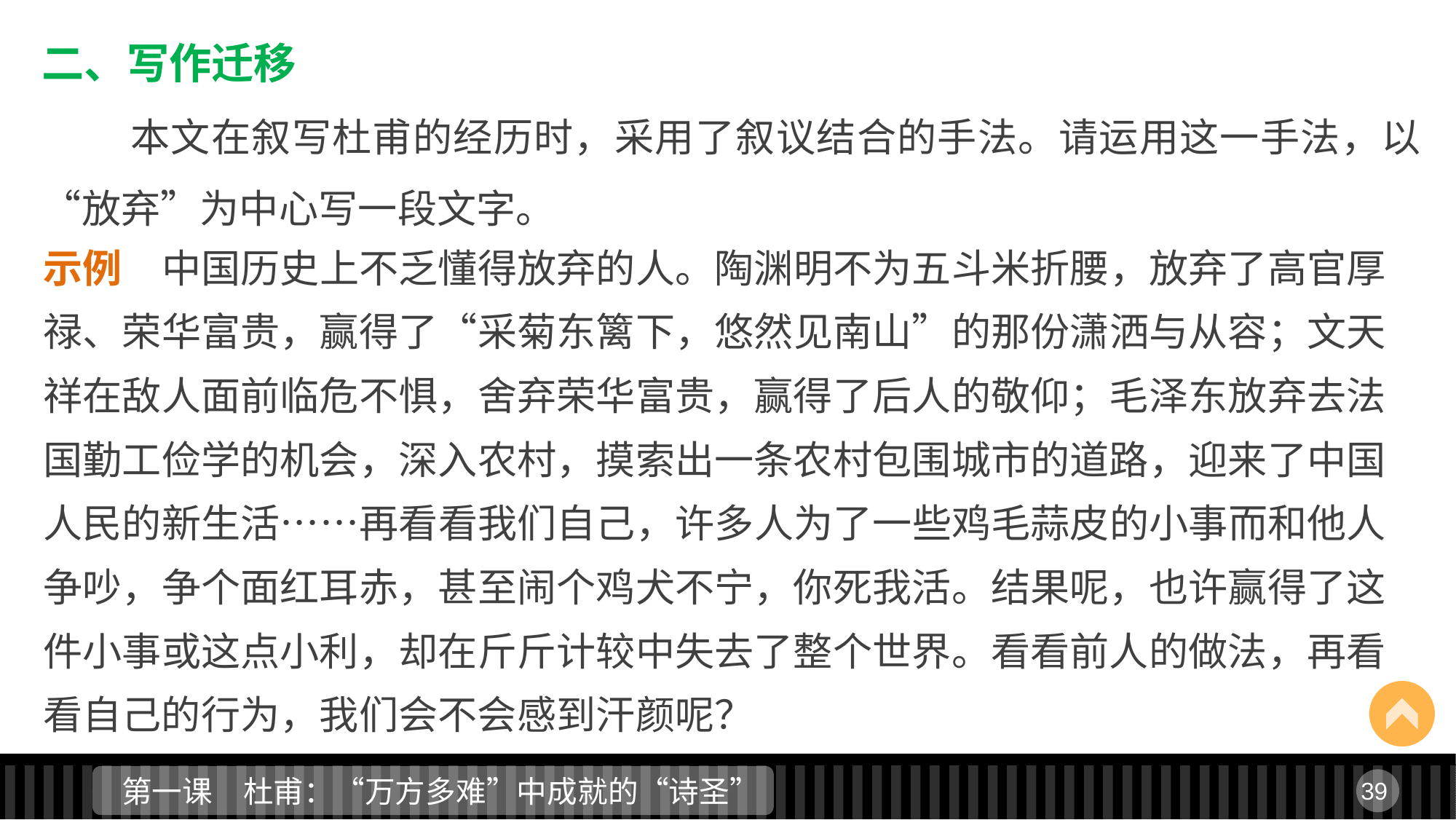

二、写作迁移
        本文在叙写杜甫的经历时，采用了叙议结合的手法。请运用这一手法，以“放弃”为中心写一段文字。
示例　中国历史上不乏懂得放弃的人。陶渊明不为五斗米折腰，放弃了高官厚禄、荣华富贵，赢得了“采菊东篱下，悠然见南山”的那份潇洒与从容；文天祥在敌人面前临危不惧，舍弃荣华富贵，赢得了后人的敬仰；毛泽东放弃去法国勤工俭学的机会，深入农村，摸索出一条农村包围城市的道路，迎来了中国人民的新生活……再看看我们自己，许多人为了一些鸡毛蒜皮的小事而和他人争吵，争个面红耳赤，甚至闹个鸡犬不宁，你死我活。结果呢，也许赢得了这件小事或这点小利，却在斤斤计较中失去了整个世界。看看前人的做法，再看看自己的行为，我们会不会感到汗颜呢？